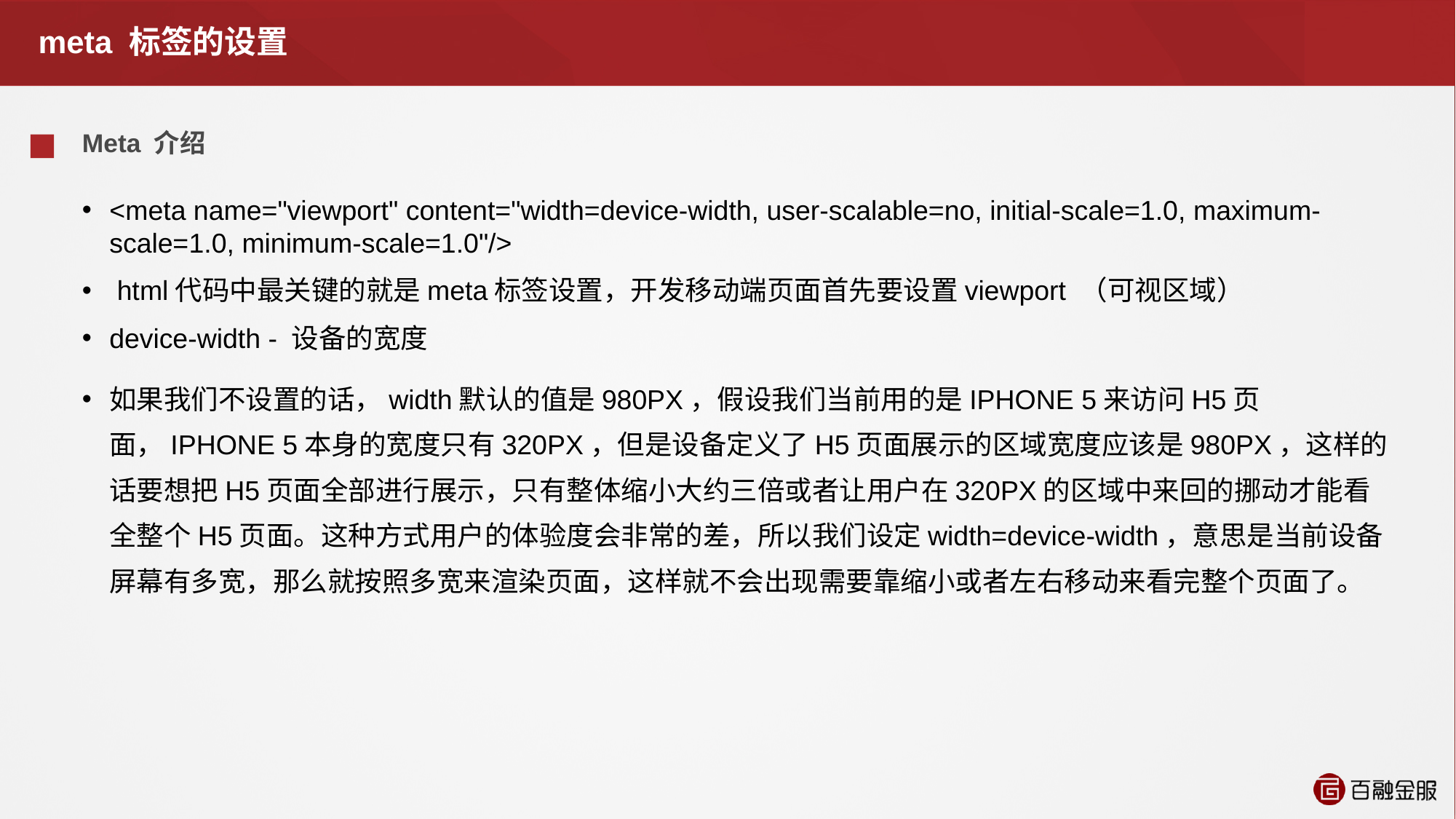

# meta 标签的设置
Meta 介绍

<meta name="viewport" content="width=device-width, user-scalable=no, initial-scale=1.0, maximum-scale=1.0, minimum-scale=1.0"/>
 html代码中最关键的就是meta标签设置，开发移动端页面首先要设置viewport （可视区域）
device-width - 设备的宽度
如果我们不设置的话，width默认的值是980PX，假设我们当前用的是IPHONE 5来访问H5页面，IPHONE 5本身的宽度只有320PX，但是设备定义了H5页面展示的区域宽度应该是980PX，这样的话要想把H5页面全部进行展示，只有整体缩小大约三倍或者让用户在320PX的区域中来回的挪动才能看全整个H5页面。这种方式用户的体验度会非常的差，所以我们设定width=device-width，意思是当前设备屏幕有多宽，那么就按照多宽来渲染页面，这样就不会出现需要靠缩小或者左右移动来看完整个页面了。